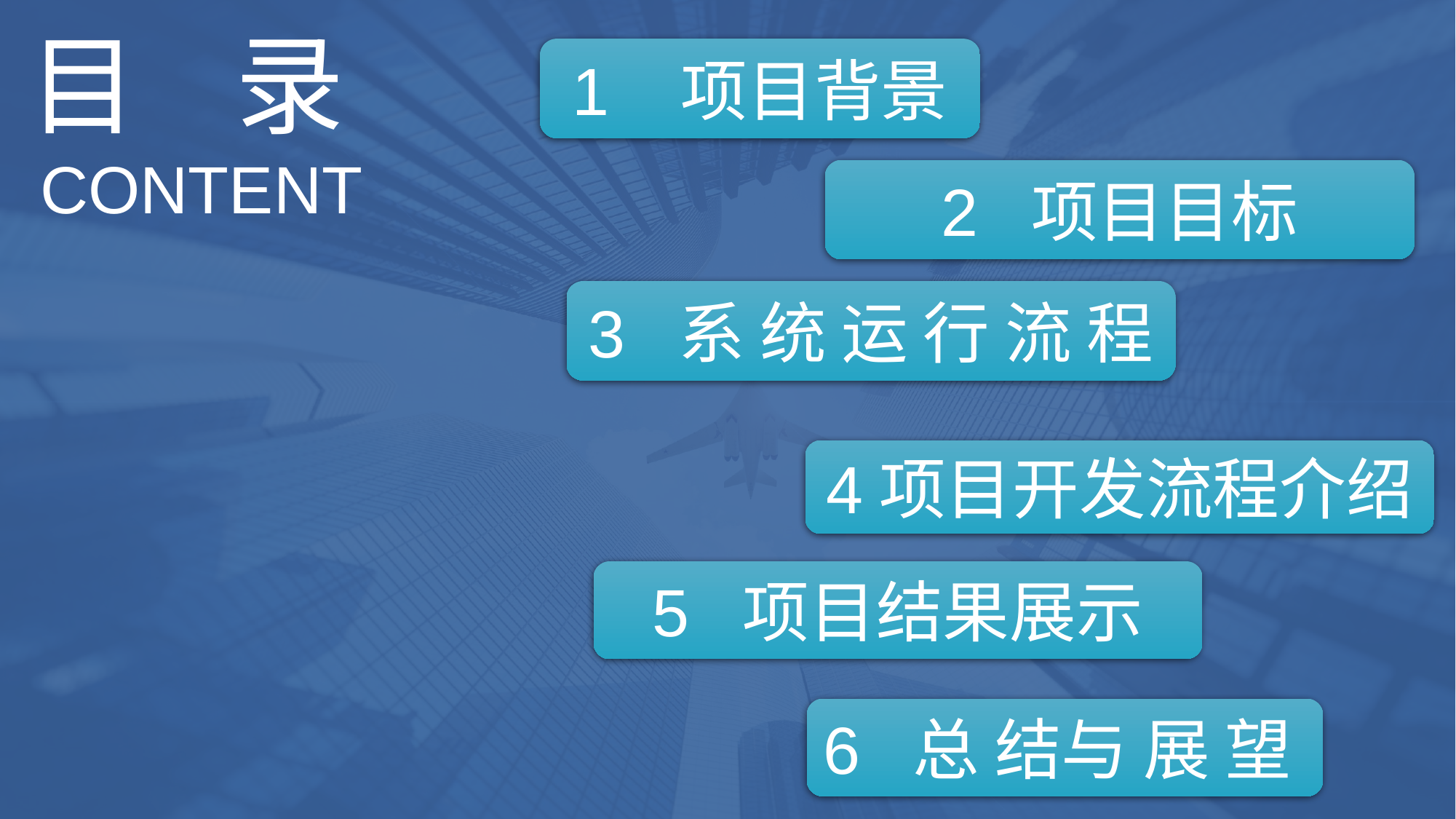

目    录
 CONTENT
1   项目背景
2  项目目标
3  系 统 运 行 流 程
4项目开发流程介绍
5  项目结果展示
6  总 结与 展 望